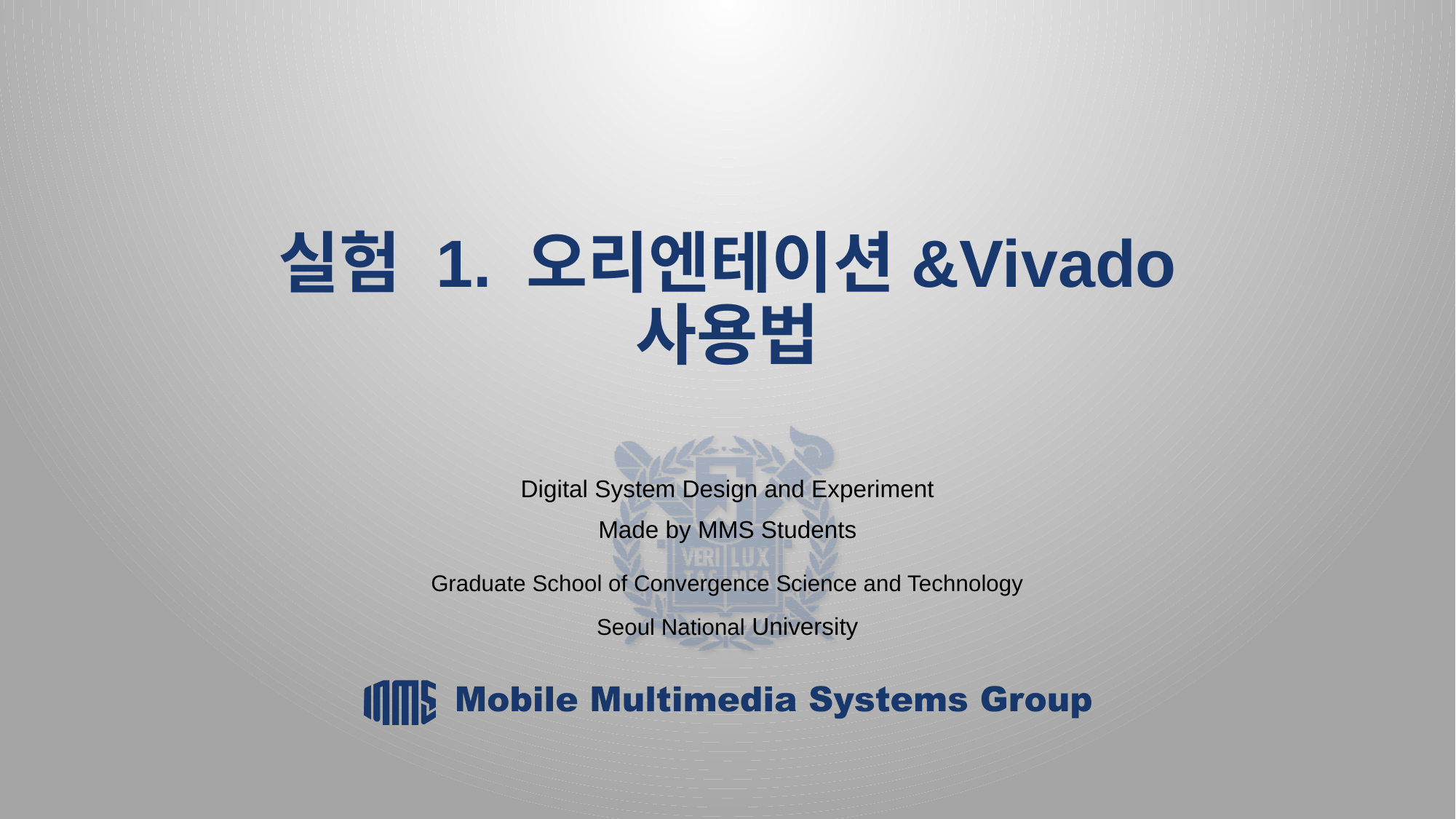

# 실험 1. 오리엔테이션&Vivado 사용법
Digital System Design and Experiment
Made by MMS Students